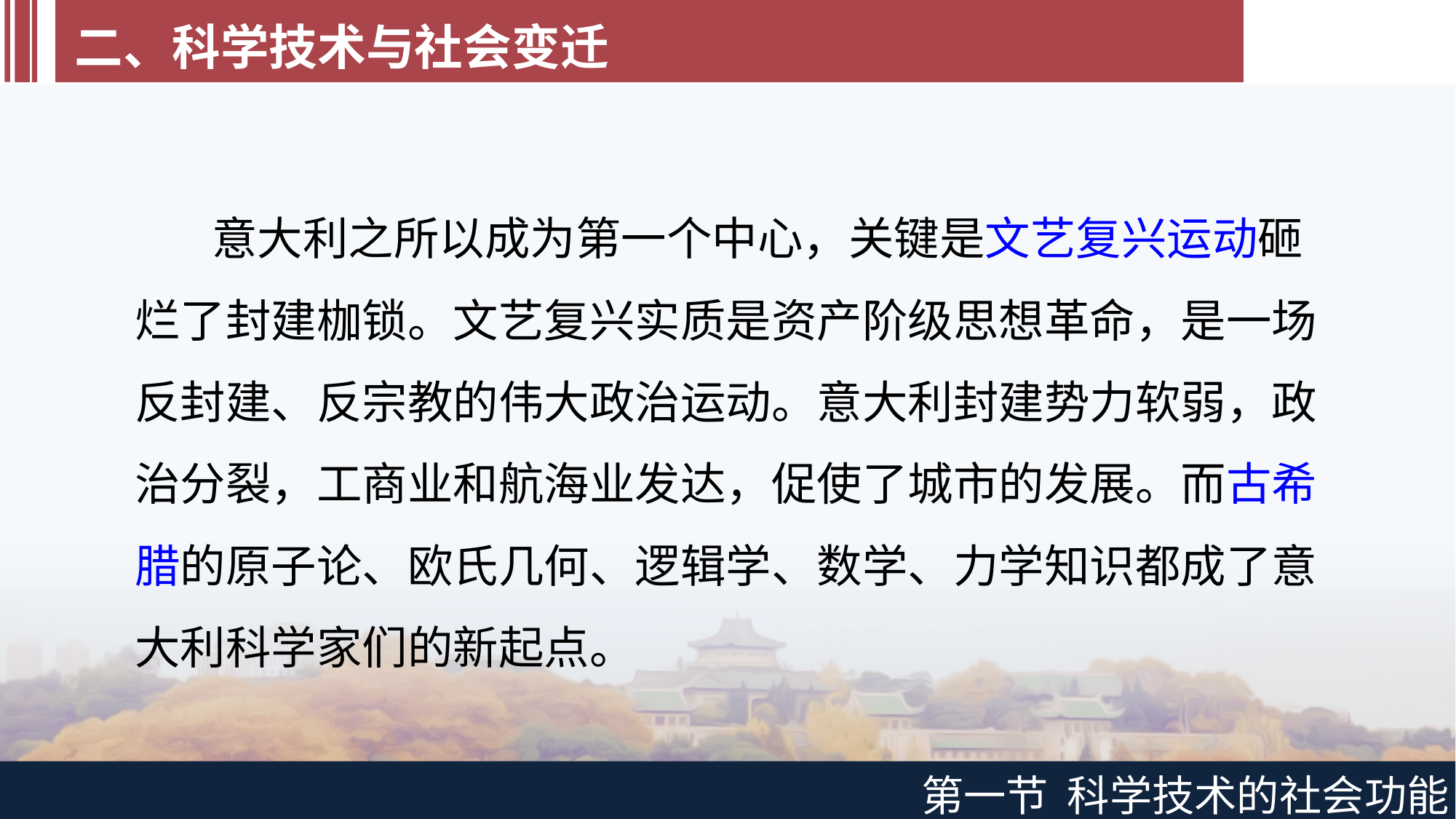

二、科学技术与社会变迁

意大利之所以成为第一个中心，关键是文艺复兴运动砸烂了封建枷锁。文艺复兴实质是资产阶级思想革命，是一场反封建、反宗教的伟大政治运动。意大利封建势力软弱，政治分裂，工商业和航海业发达，促使了城市的发展。而古希腊的原子论、欧氏几何、逻辑学、数学、力学知识都成了意大利科学家们的新起点。
第一节  科学技术的社会功能